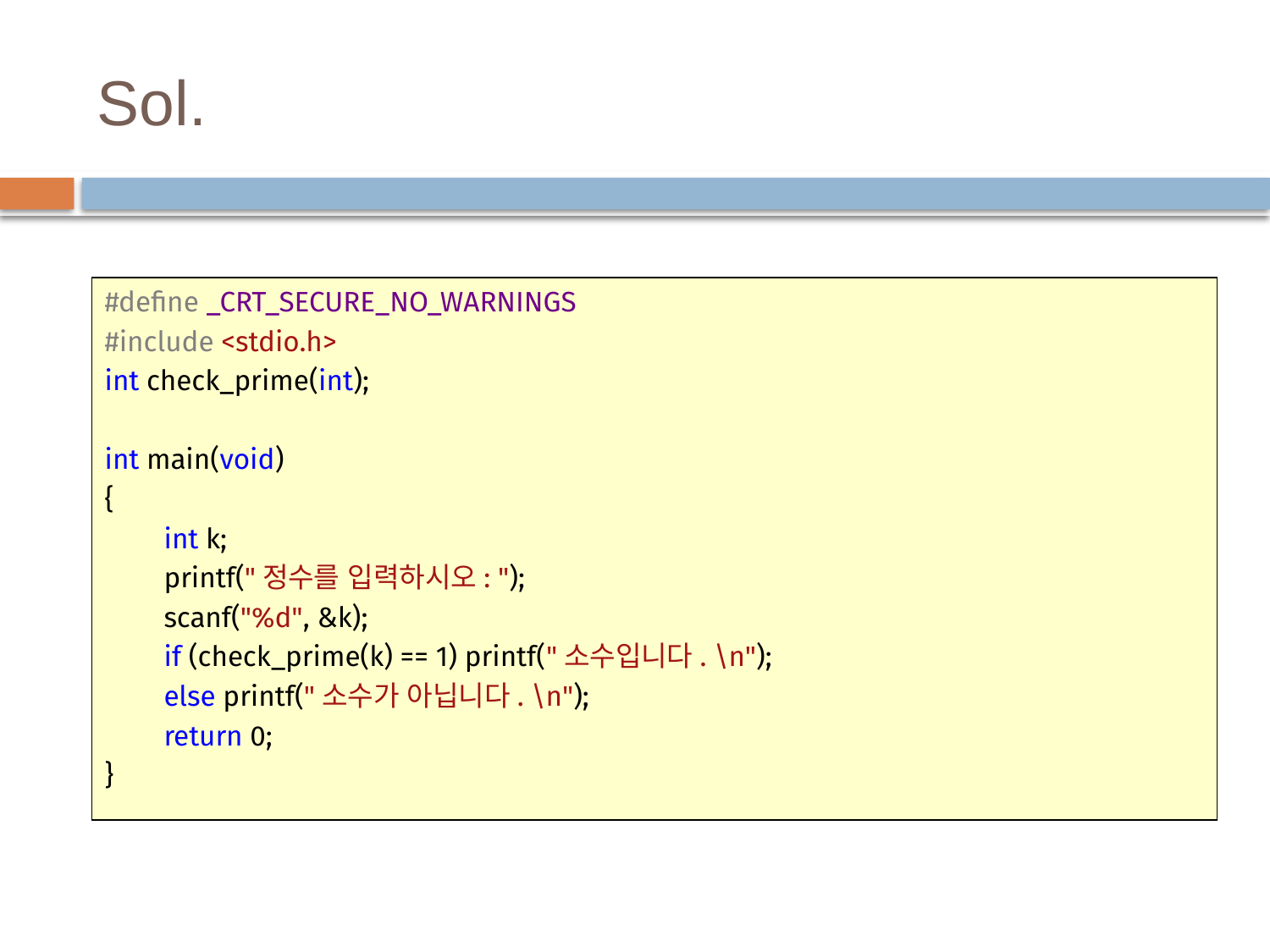

# Sol.
#define _CRT_SECURE_NO_WARNINGS
#include <stdio.h>
int check_prime(int);

int main(void)
{
        int k;
        printf("정수를 입력하시오: ");
        scanf("%d", &k);
        if (check_prime(k) == 1) printf("소수입니다. \n");
        else printf("소수가 아닙니다. \n");
        return 0;
}